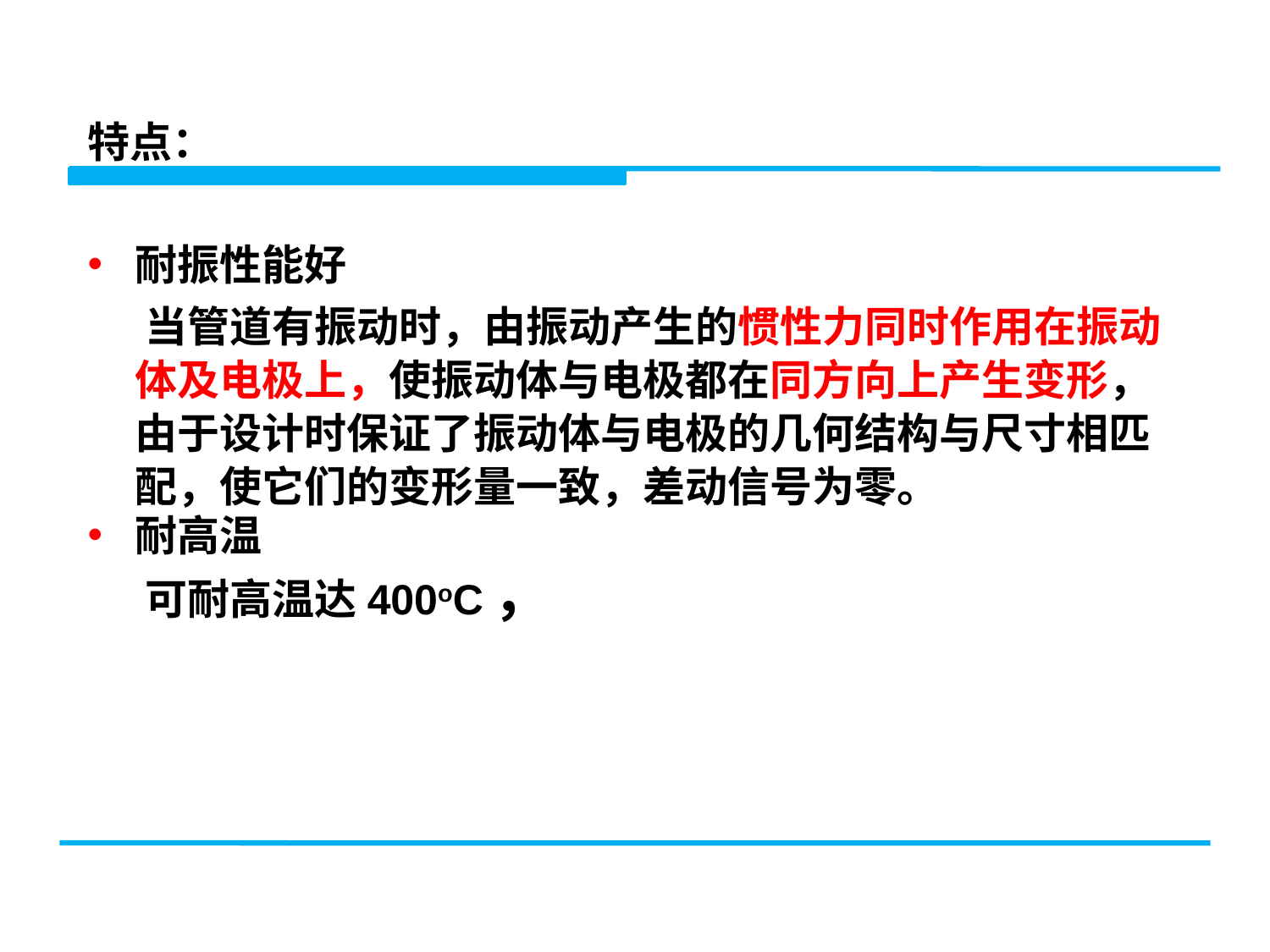

特点：

耐振性能好
     当管道有振动时，由振动产生的惯性力同时作用在振动体及电极上，使振动体与电极都在同方向上产生变形，由于设计时保证了振动体与电极的几何结构与尺寸相匹配，使它们的变形量一致，差动信号为零。
耐高温
     可耐高温达400oC，